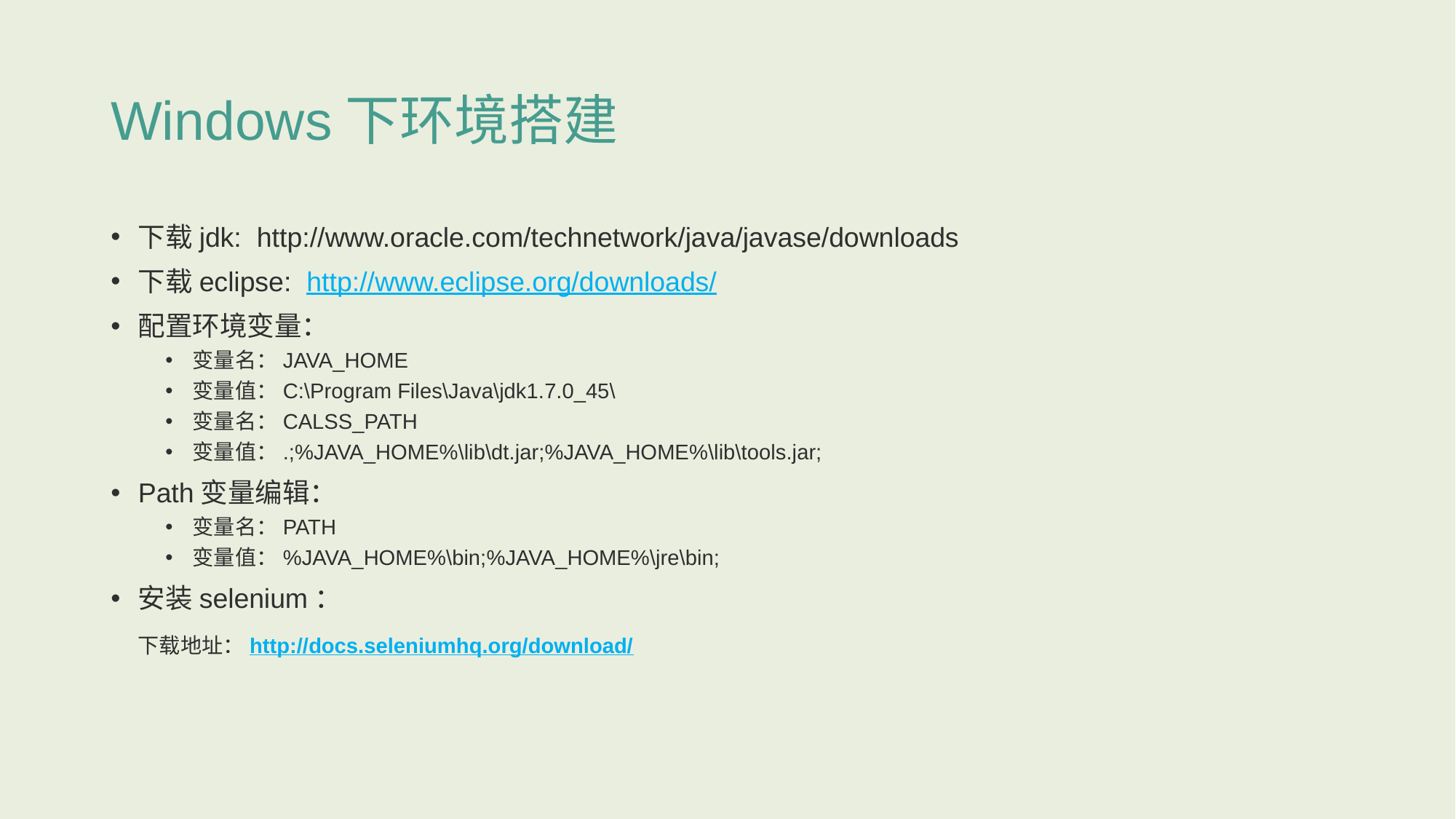

Windows下环境搭建
下载jdk:  http://www.oracle.com/technetwork/java/javase/downloads
下载eclipse:  http://www.eclipse.org/downloads/
配置环境变量：
变量名：JAVA_HOME
变量值：C:\Program Files\Java\jdk1.7.0_45\
变量名：CALSS_PATH
变量值：.;%JAVA_HOME%\lib\dt.jar;%JAVA_HOME%\lib\tools.jar;
Path变量编辑：
变量名：PATH
变量值：%JAVA_HOME%\bin;%JAVA_HOME%\jre\bin;
安装selenium：
	下载地址：http://docs.seleniumhq.org/download/